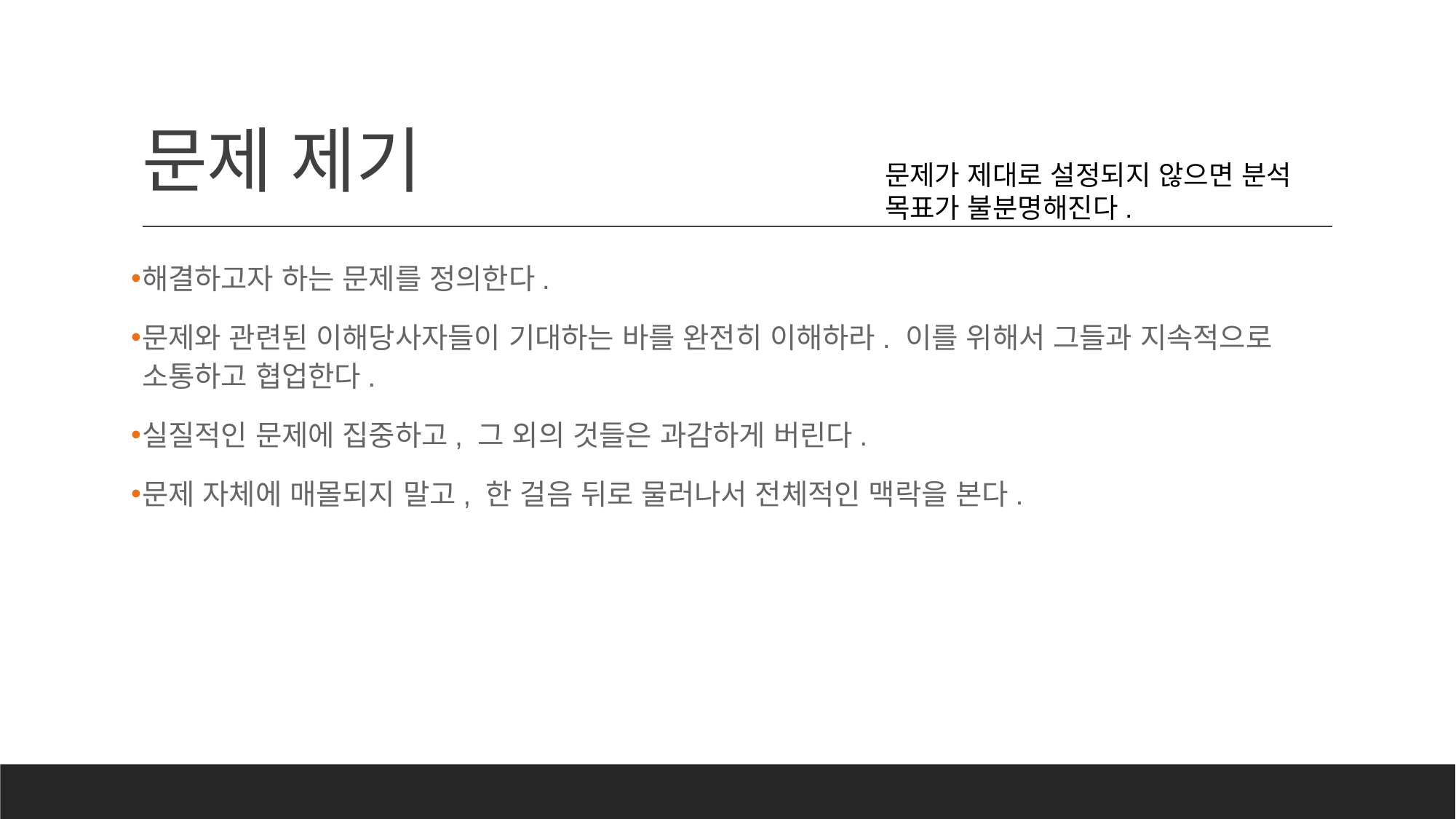

# 문제 제기
문제가 제대로 설정되지 않으면 분석 목표가 불분명해진다.
해결하고자 하는 문제를 정의한다.
문제와 관련된 이해당사자들이 기대하는 바를 완전히 이해하라. 이를 위해서 그들과 지속적으로 소통하고 협업한다.
실질적인 문제에 집중하고, 그 외의 것들은 과감하게 버린다.
문제 자체에 매몰되지 말고, 한 걸음 뒤로 물러나서 전체적인 맥락을 본다.